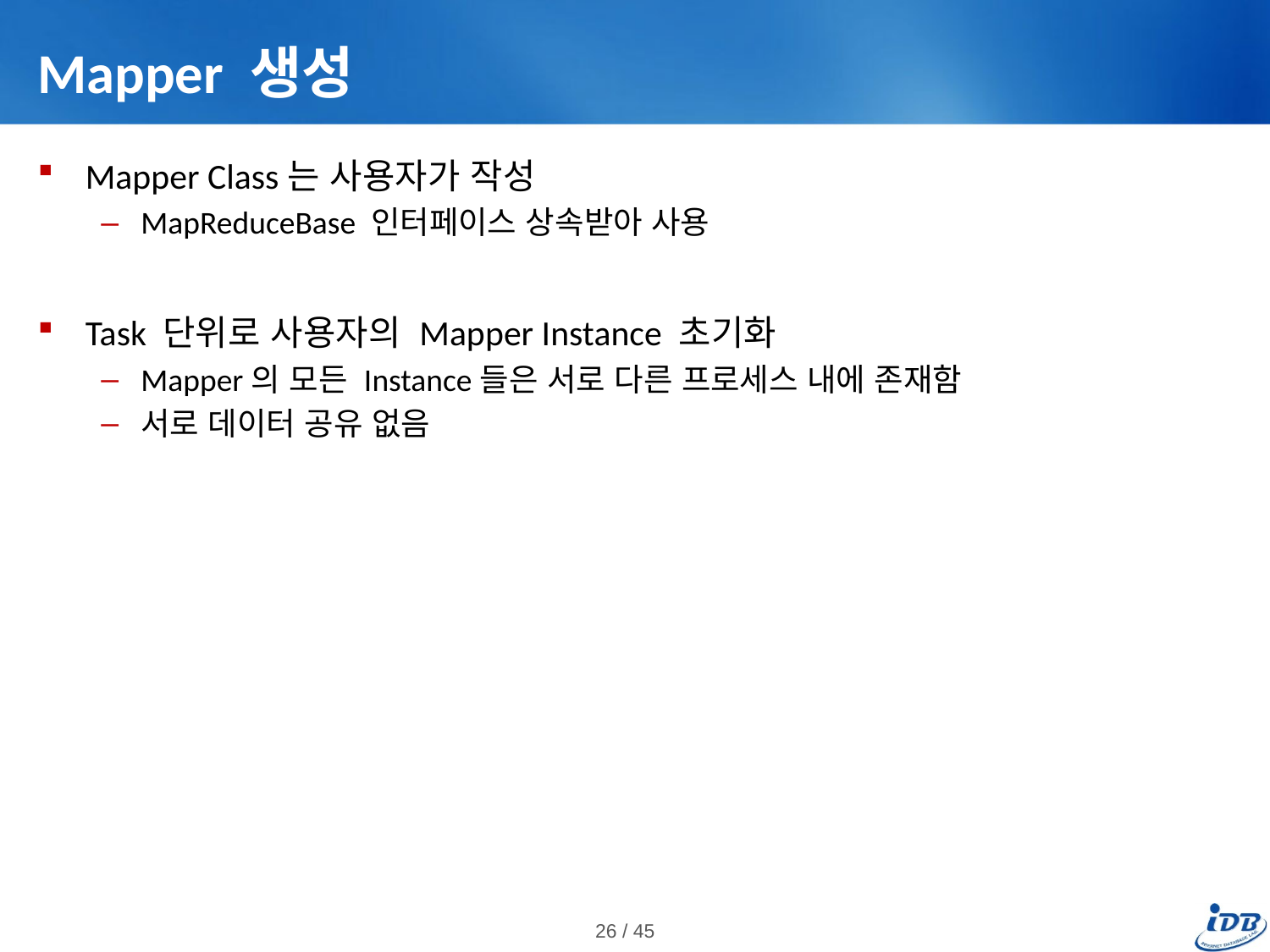

# Mapper 생성
Mapper Class는 사용자가 작성
MapReduceBase 인터페이스 상속받아 사용

Task 단위로 사용자의 Mapper Instance 초기화
Mapper의 모든 Instance들은 서로 다른 프로세스 내에 존재함
서로 데이터 공유 없음